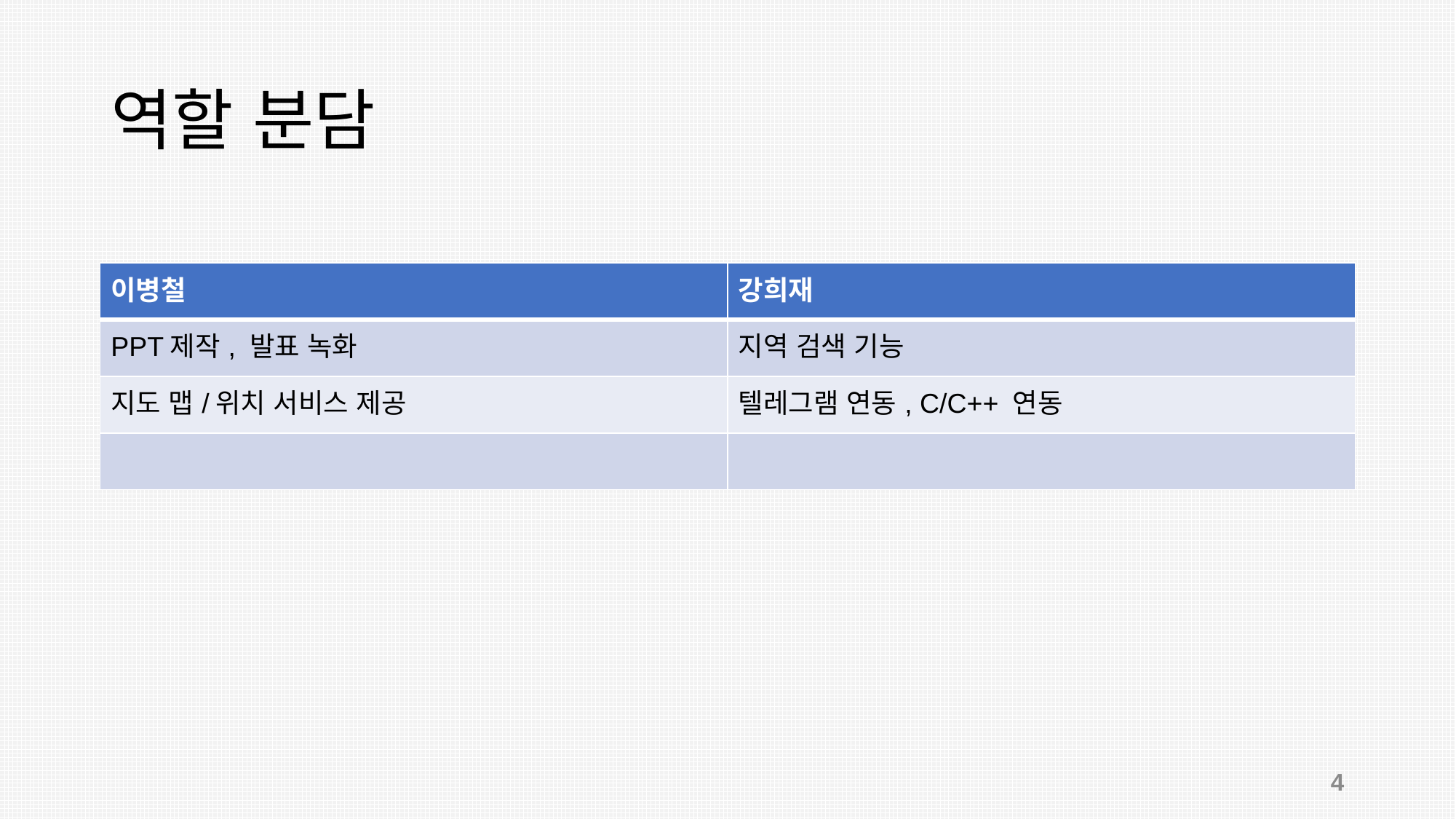

# 역할 분담
| 이병철 | 강희재 |
| --- | --- |
| PPT제작, 발표 녹화 | 지역 검색 기능 |
| 지도 맵/위치 서비스 제공 | 텔레그램 연동, C/C++ 연동 |
|  |  |
4